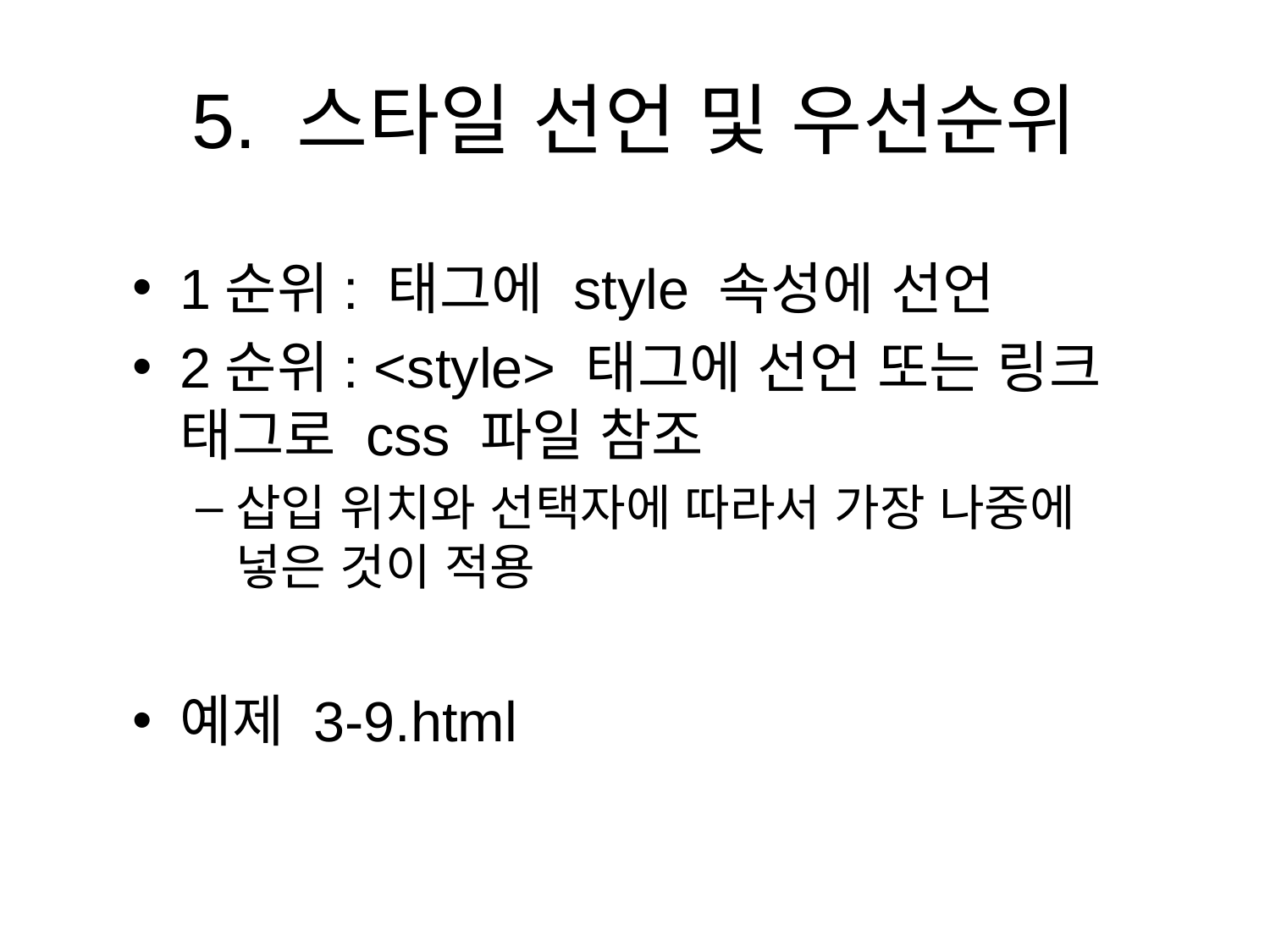

# 5. 스타일 선언 및 우선순위
1순위: 태그에 style 속성에 선언
2순위: <style> 태그에 선언 또는 링크 태그로 css 파일 참조
삽입 위치와 선택자에 따라서 가장 나중에 넣은 것이 적용

예제 3-9.html